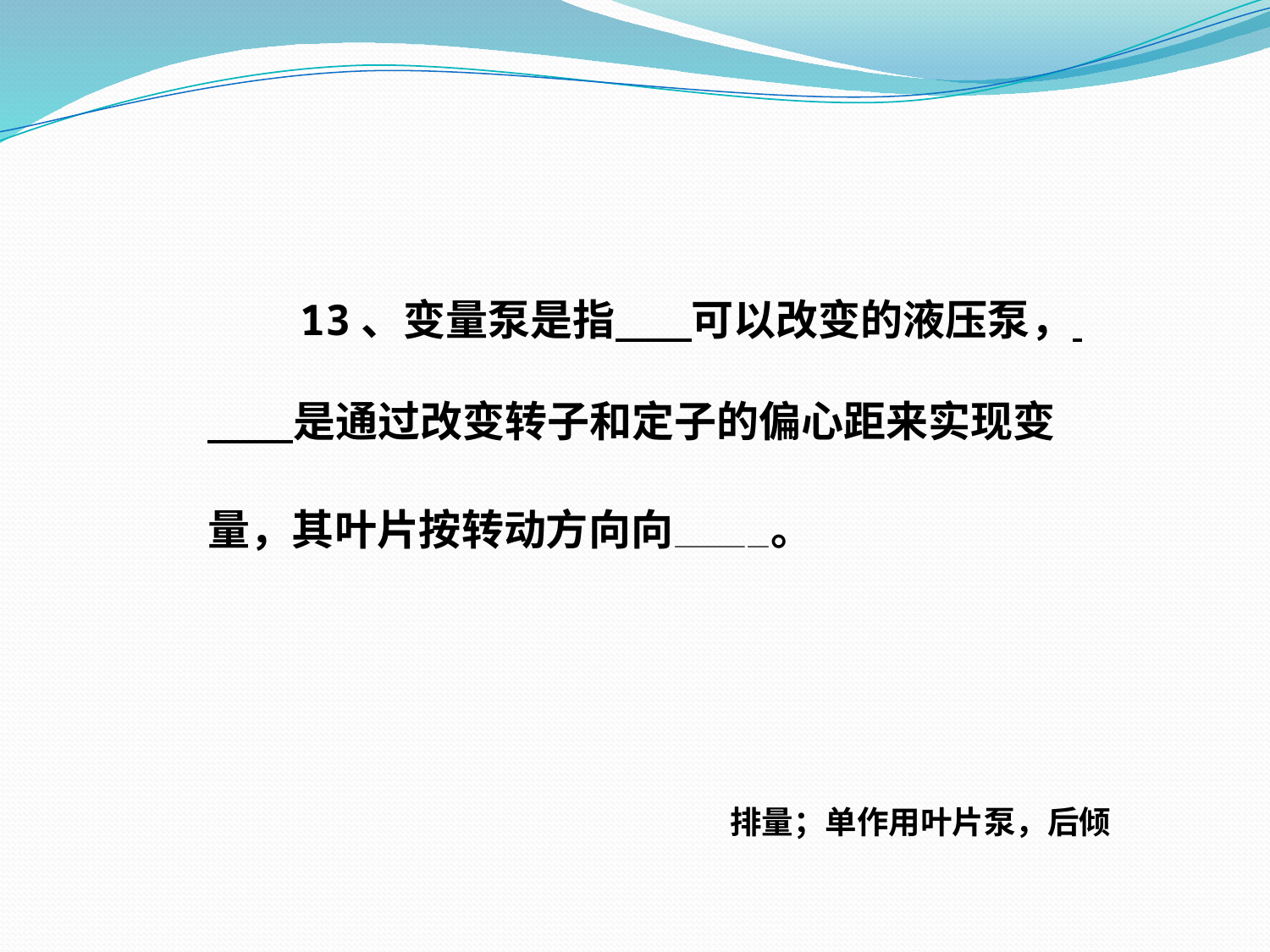

13、变量泵是指        可以改变的液压泵，           是通过改变转子和定子的偏心距来实现变量，其叶片按转动方向向————。

排量；单作用叶片泵，后倾